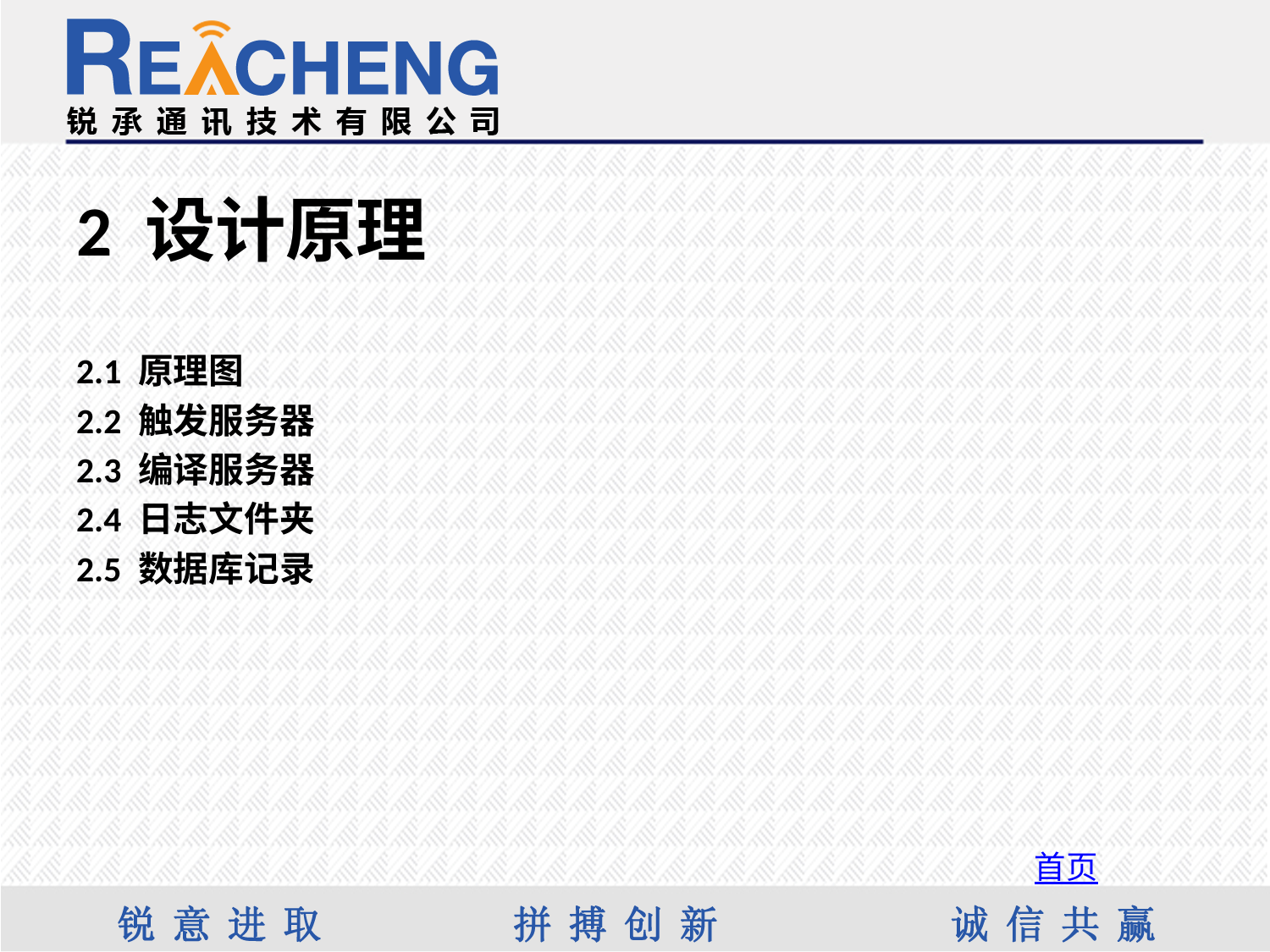

# 2 设计原理
2.1 原理图
2.2 触发服务器
2.3 编译服务器
2.4 日志文件夹
2.5 数据库记录

首页